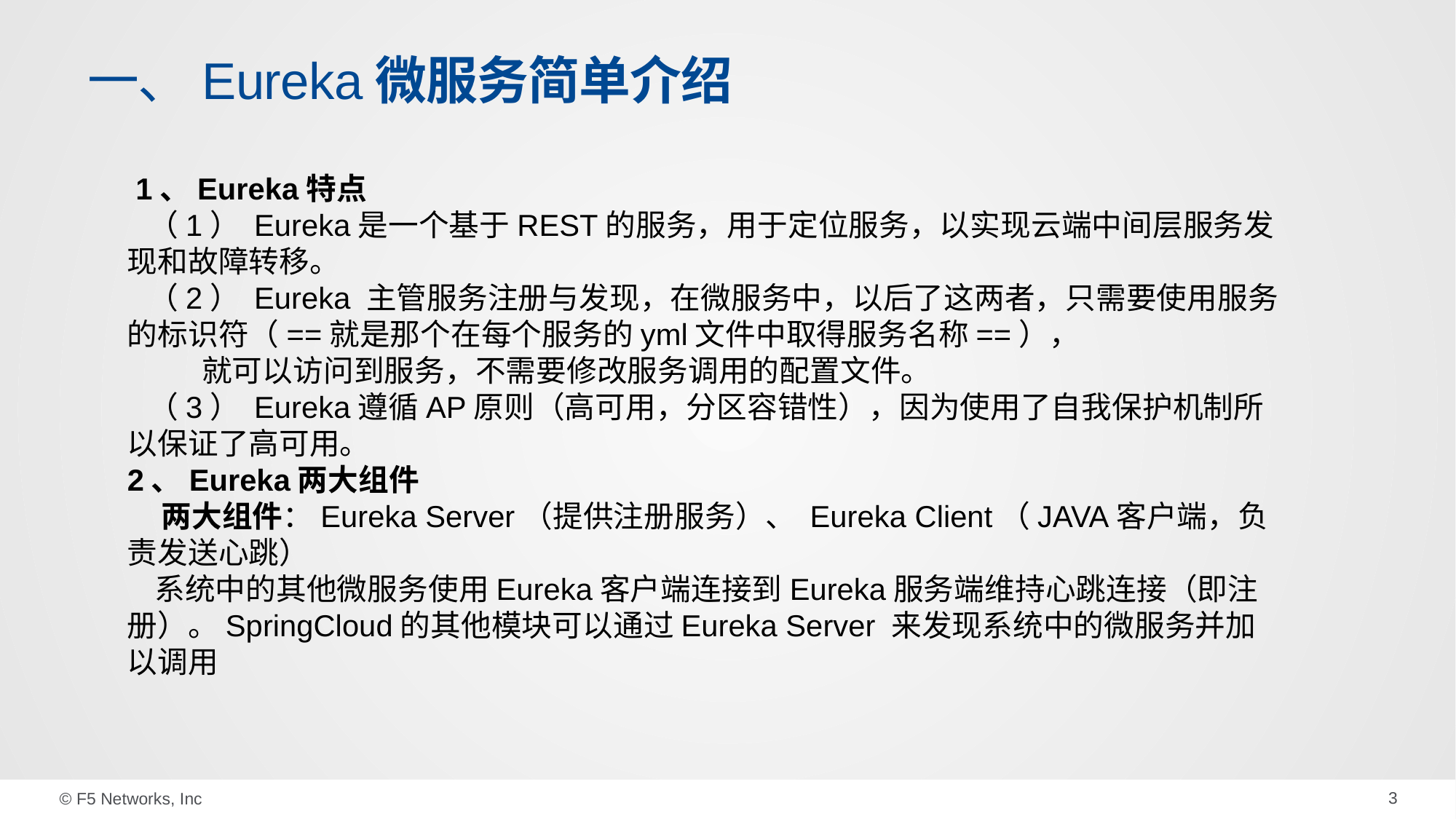

# 一、Eureka微服务简单介绍
 1、Eureka特点
  （1） Eureka是一个基于REST的服务，用于定位服务，以实现云端中间层服务发现和故障转移。
  （2） Eureka 主管服务注册与发现，在微服务中，以后了这两者，只需要使用服务的标识符（==就是那个在每个服务的yml文件中取得服务名称==），
          就可以访问到服务，不需要修改服务调用的配置文件。
  （3） Eureka遵循AP原则（高可用，分区容错性），因为使用了自我保护机制所以保证了高可用。
2、Eureka两大组件
    两大组件：Eureka Server（提供注册服务）、 Eureka Client（JAVA客户端，负责发送心跳）
   系统中的其他微服务使用Eureka客户端连接到Eureka服务端维持心跳连接（即注册）。SpringCloud的其他模块可以通过Eureka Server 来发现系统中的微服务并加以调用